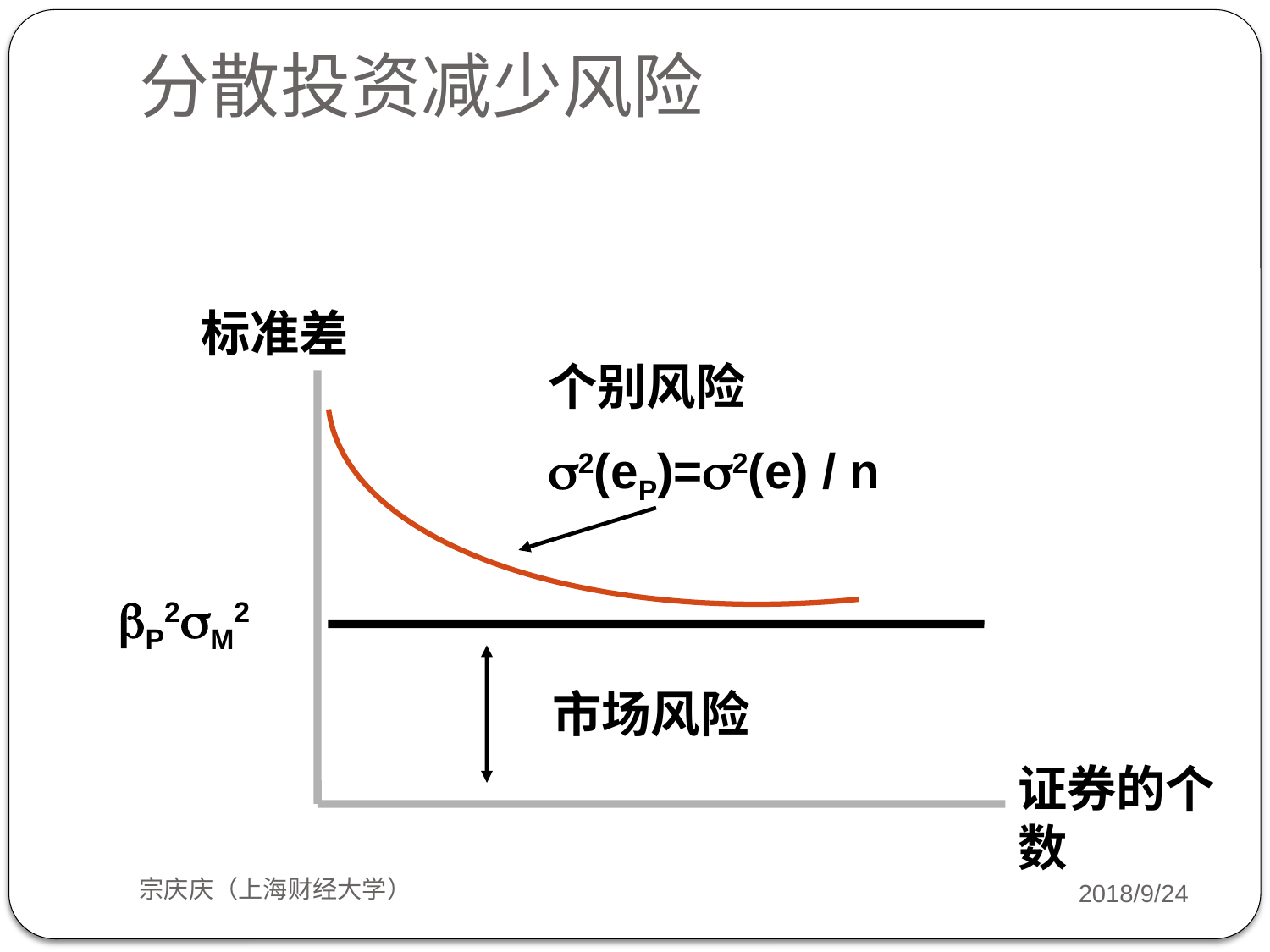

# 分散投资减少风险

           标准差
个别风险
σ2(eP)=σ2(e) / n

βP2σM2

市场风险
证券的个数

宗庆庆（上海财经大学）
2018/9/24